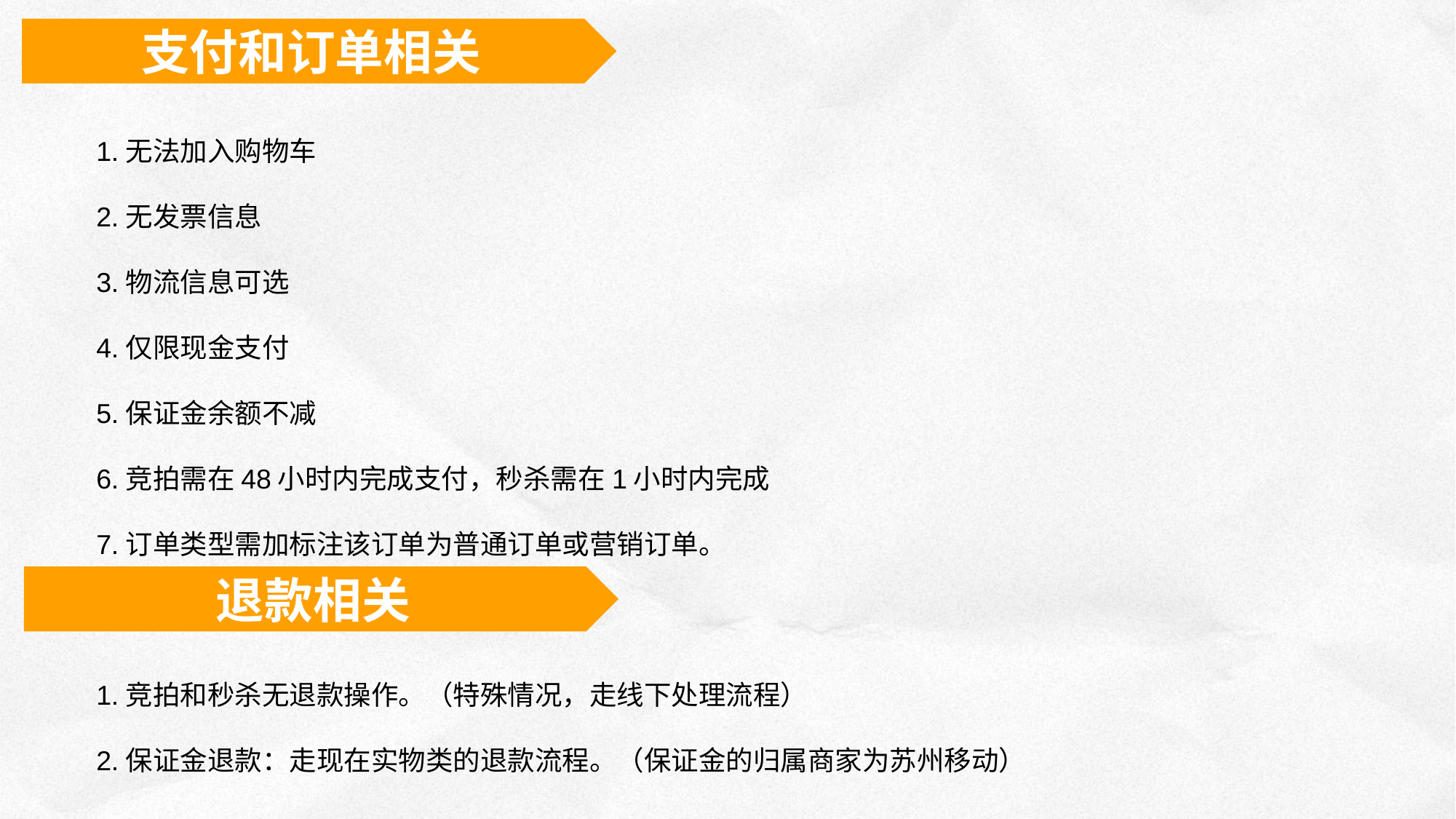

支付和订单相关
1.无法加入购物车
2.无发票信息
3.物流信息可选
4.仅限现金支付
5.保证金余额不减
6.竞拍需在48小时内完成支付，秒杀需在1小时内完成
7.订单类型需加标注该订单为普通订单或营销订单。
退款相关
1.竞拍和秒杀无退款操作。（特殊情况，走线下处理流程）
2.保证金退款：走现在实物类的退款流程。（保证金的归属商家为苏州移动）